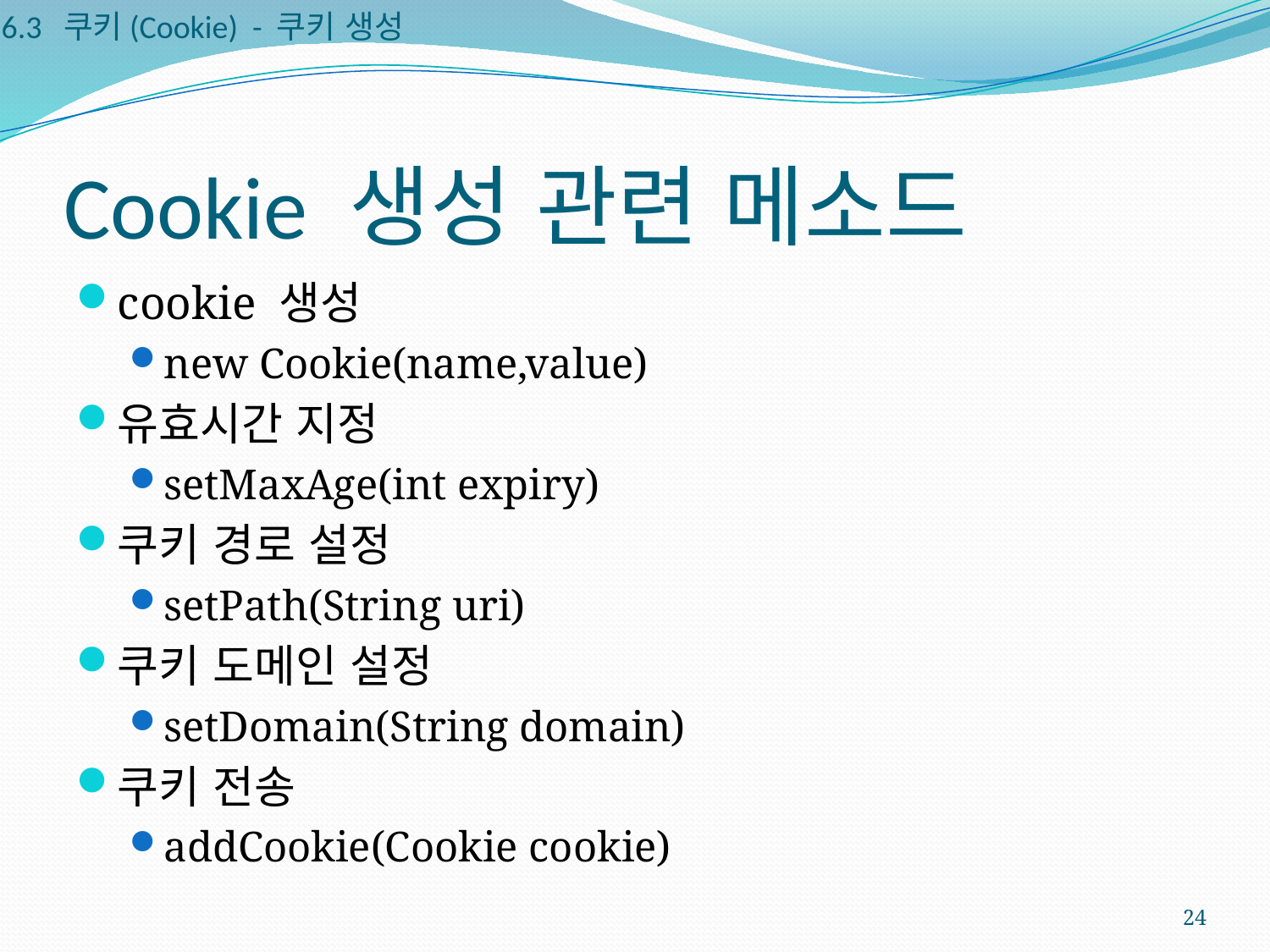

6.3  쿠키(Cookie)  - 쿠키 생성
# Cookie 생성 관련 메소드
cookie 생성
new Cookie(name,value)
유효시간 지정
setMaxAge(int expiry)
쿠키 경로 설정
setPath(String uri)
쿠키 도메인 설정
setDomain(String domain)
쿠키 전송
addCookie(Cookie cookie)

24